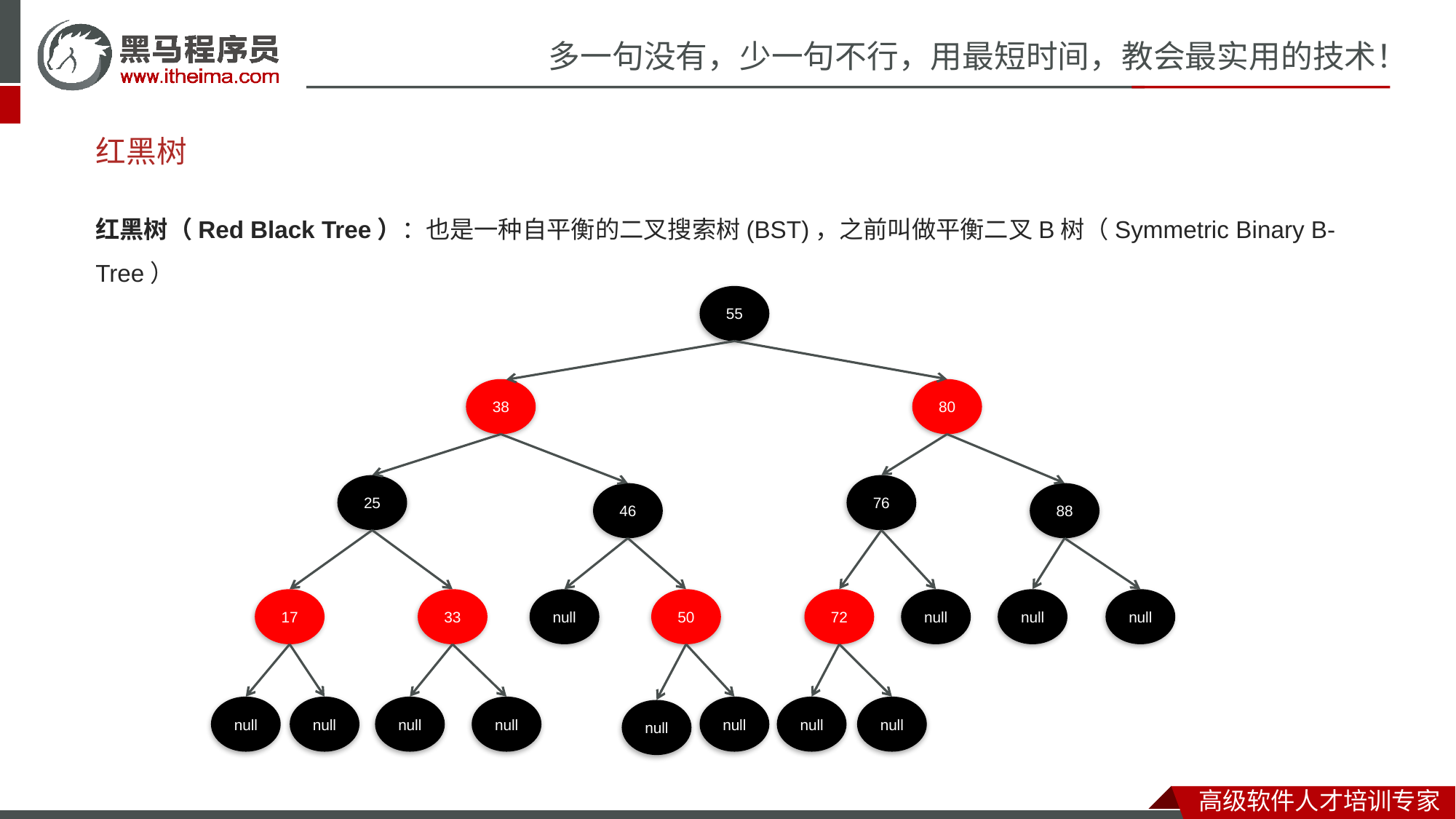

# 红黑树
红黑树（Red Black Tree）：也是一种自平衡的二叉搜索树(BST)，之前叫做平衡二叉B树（Symmetric Binary B-Tree）

55
38
80
25
76
46
88
null
null
null
null
null
null
null
null
null
null
null
null
17
33
50
72